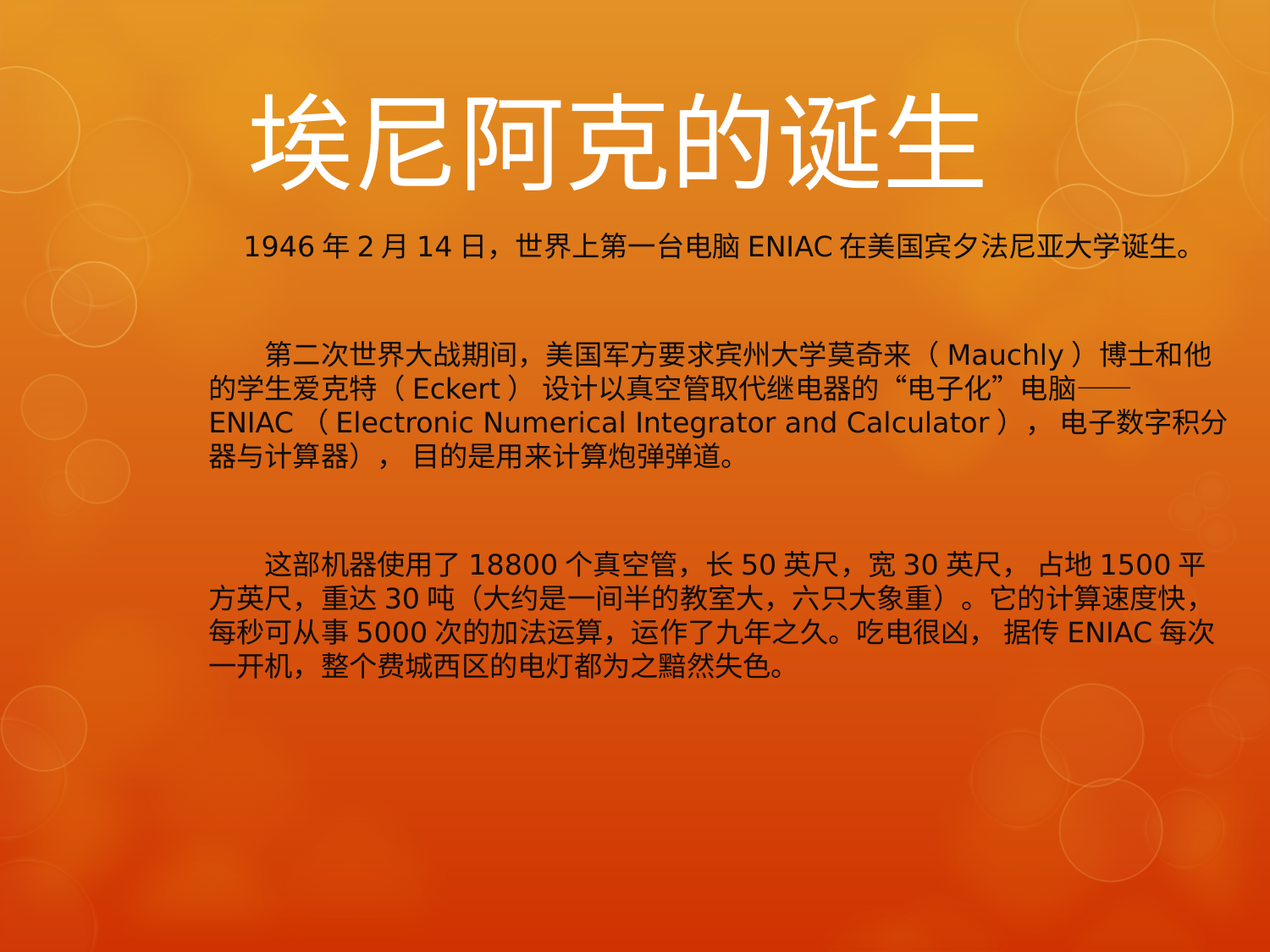

# 埃尼阿克的诞生
　1946年2月14日，世界上第一台电脑ENIAC在美国宾夕法尼亚大学诞生。

　　第二次世界大战期间，美国军方要求宾州大学莫奇来（Mauchly）博士和他的学生爱克特（Eckert） 设计以真空管取代继电器的“电子化”电脑——ENIAC（Electronic Numerical Integrator and Calculator）， 电子数字积分器与计算器）， 目的是用来计算炮弹弹道。

　　这部机器使用了18800个真空管，长50英尺，宽30英尺， 占地1500平方英尺，重达30吨（大约是一间半的教室大，六只大象重）。它的计算速度快，每秒可从事5000次的加法运算，运作了九年之久。吃电很凶， 据传ENIAC每次一开机，整个费城西区的电灯都为之黯然失色。